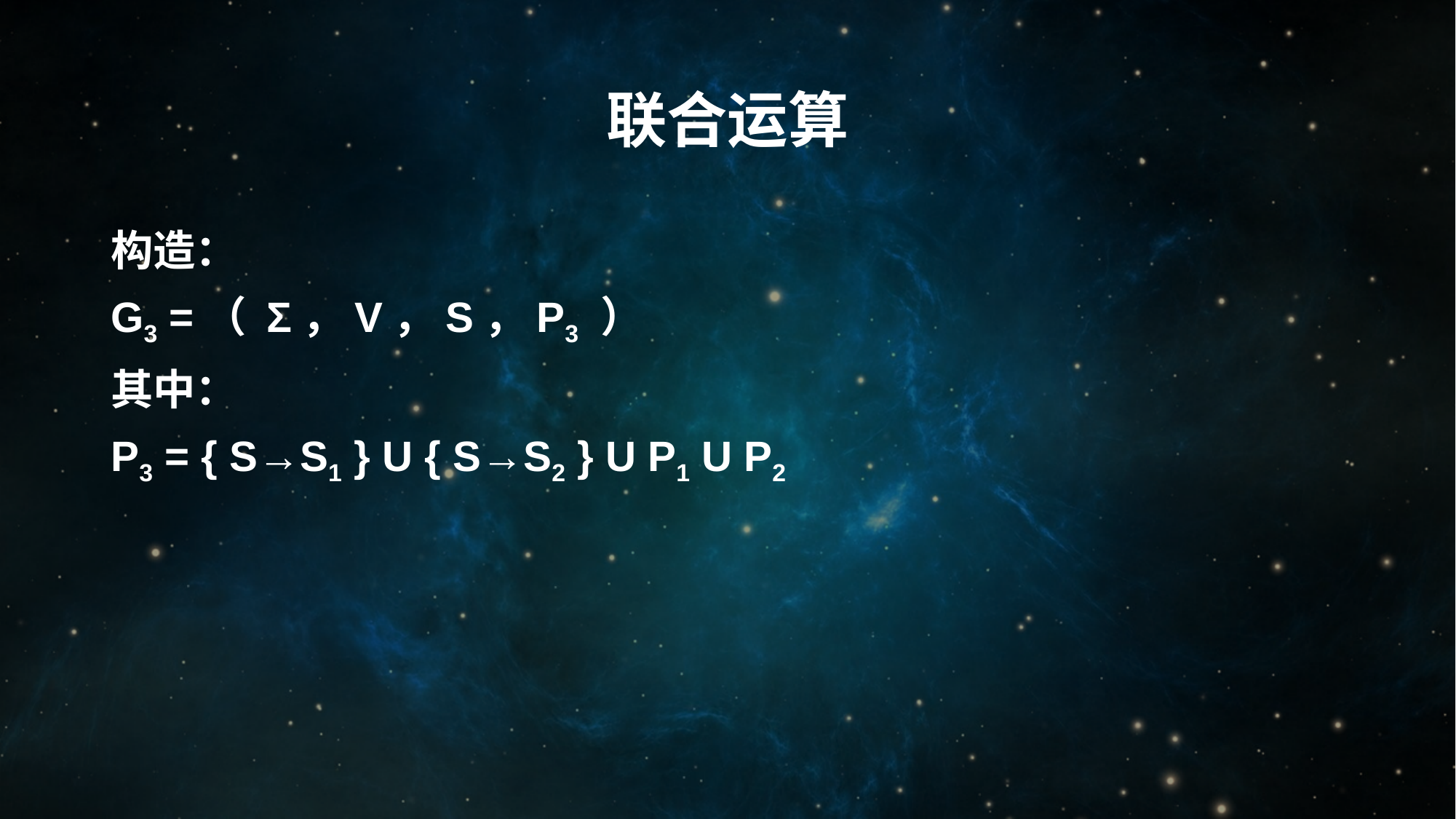

# 联合运算
构造：
G3 =（ Σ，V，S，P3 ）
其中：
P3 = { S→S1 } U { S→S2 } U P1 U P2